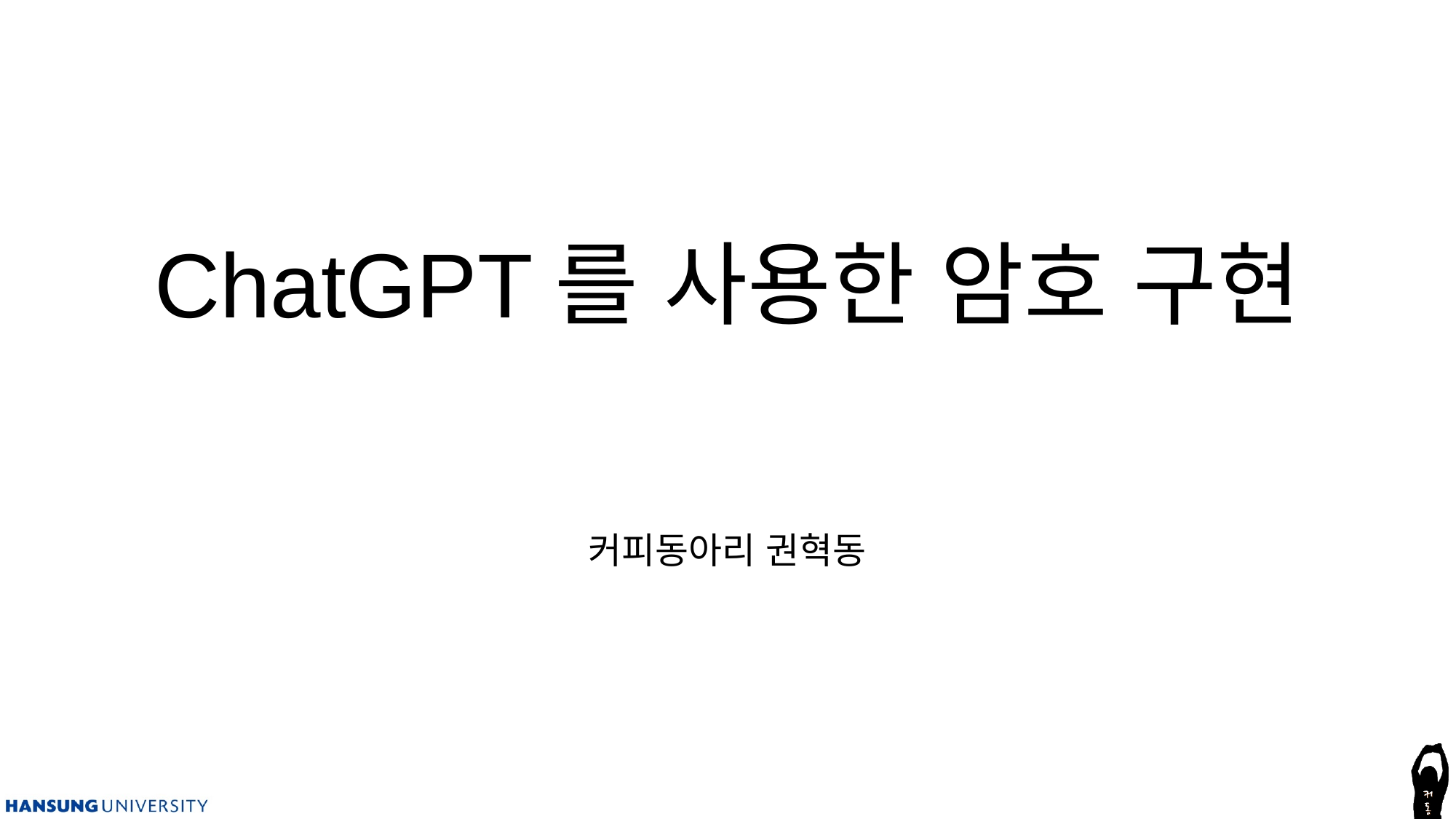

# ChatGPT를 사용한 암호 구현
커피동아리 권혁동